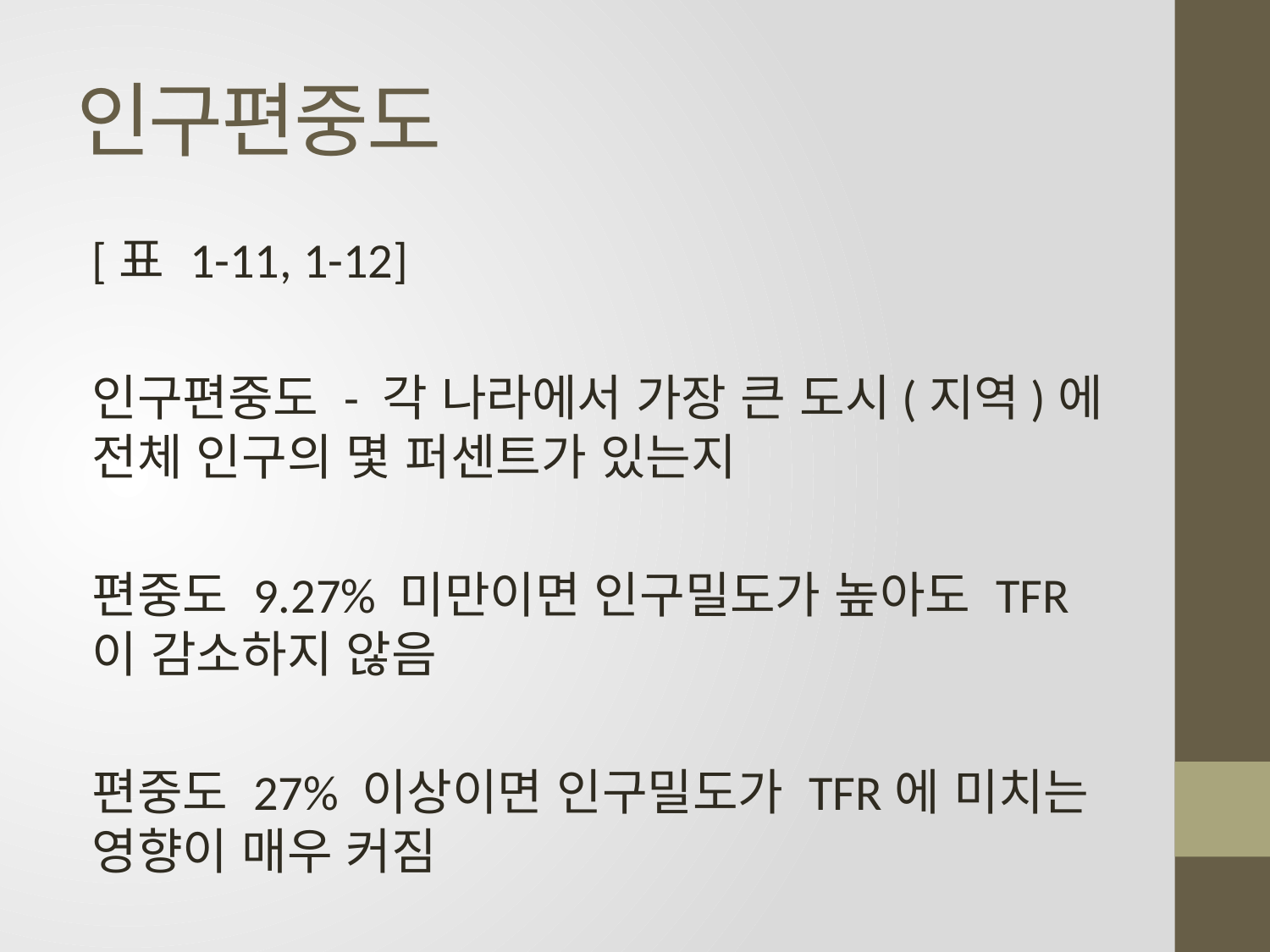

# 인구편중도
[표 1-11, 1-12]

인구편중도 - 각 나라에서 가장 큰 도시(지역)에 전체 인구의 몇 퍼센트가 있는지

편중도 9.27% 미만이면 인구밀도가 높아도 TFR이 감소하지 않음

편중도 27% 이상이면 인구밀도가 TFR에 미치는 영향이 매우 커짐